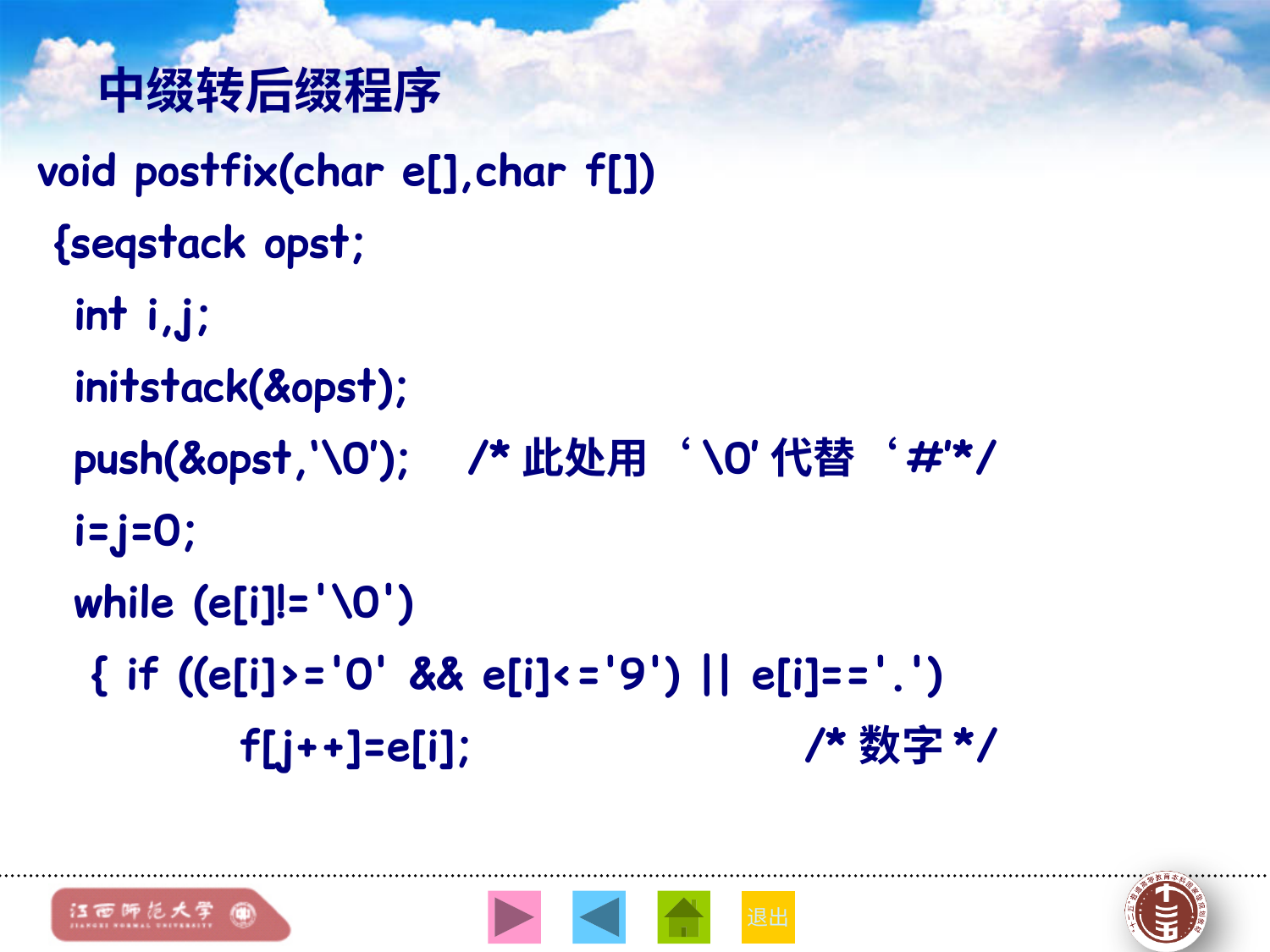

中缀转后缀程序
void postfix(char e[],char f[])
 {seqstack opst;
  int i,j;
  initstack(&opst);
  push(&opst,‘\0’);   /*此处用‘\0’代替‘#’*/
  i=j=0;
  while (e[i]!='\0')
   { if ((e[i]>='0' && e[i]<='9') || e[i]=='.')
           f[j++]=e[i];                  /*数字*/